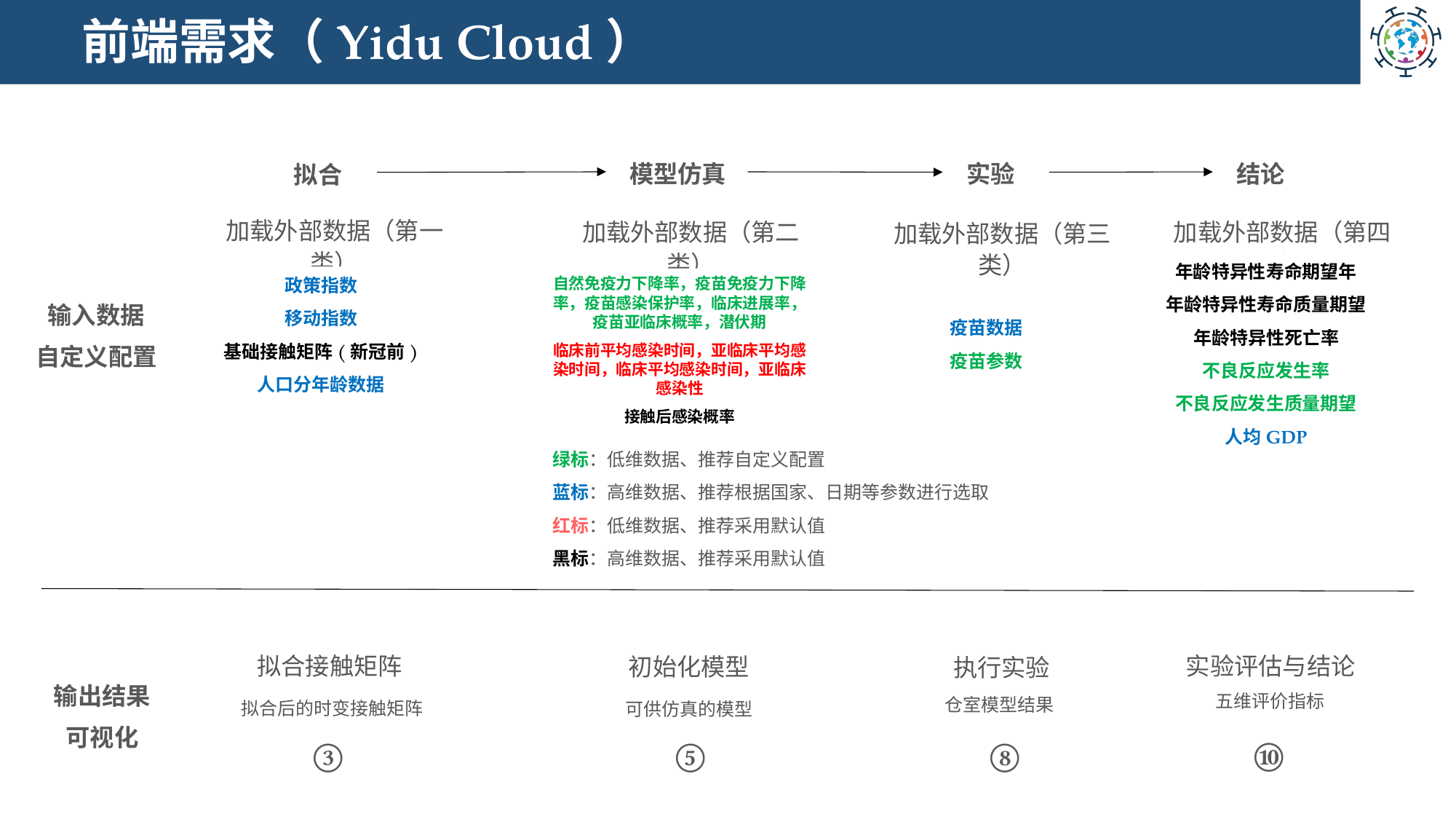

# 前端需求（Yidu Cloud）
模型仿真
结论
实验
拟合
加载外部数据（第一类）
加载外部数据（第二类）
加载外部数据（第四类）
加载外部数据（第三类）
年龄特异性寿命期望年
年龄特异性寿命质量期望
年龄特异性死亡率
不良反应发生率
不良反应发生质量期望
人均GDP
政策指数
移动指数
基础接触矩阵(新冠前)
人口分年龄数据
自然免疫力下降率，疫苗免疫力下降率，疫苗感染保护率，临床进展率，疫苗亚临床概率，潜伏期
临床前平均感染时间，亚临床平均感染时间，临床平均感染时间，亚临床感染性
接触后感染概率
输入数据
自定义配置
疫苗数据
疫苗参数
绿标：低维数据、推荐自定义配置
蓝标：高维数据、推荐根据国家、日期等参数进行选取
红标：低维数据、推荐采用默认值
黑标：高维数据、推荐采用默认值
实验评估与结论
拟合接触矩阵
初始化模型
执行实验
输出结果
可视化
五维评价指标
仓室模型结果
拟合后的时变接触矩阵
可供仿真的模型
⑩
⑧
③
⑤